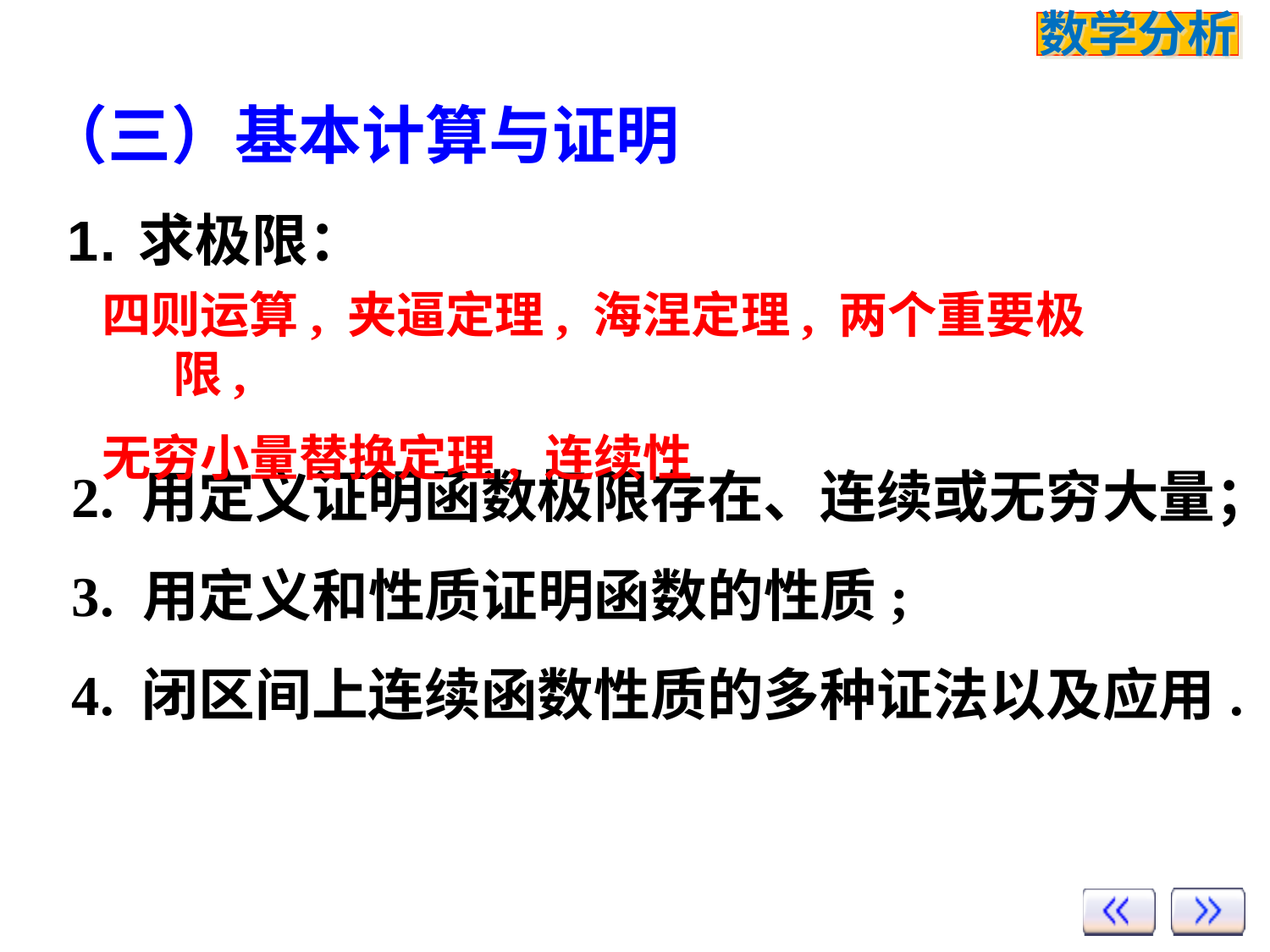

（三）基本计算与证明
求极限：
四则运算, 夹逼定理, 海涅定理, 两个重要极限,
无穷小量替换定理, 连续性
2. 用定义证明函数极限存在、连续或无穷大量；
3. 用定义和性质证明函数的性质;
4. 闭区间上连续函数性质的多种证法以及应用.